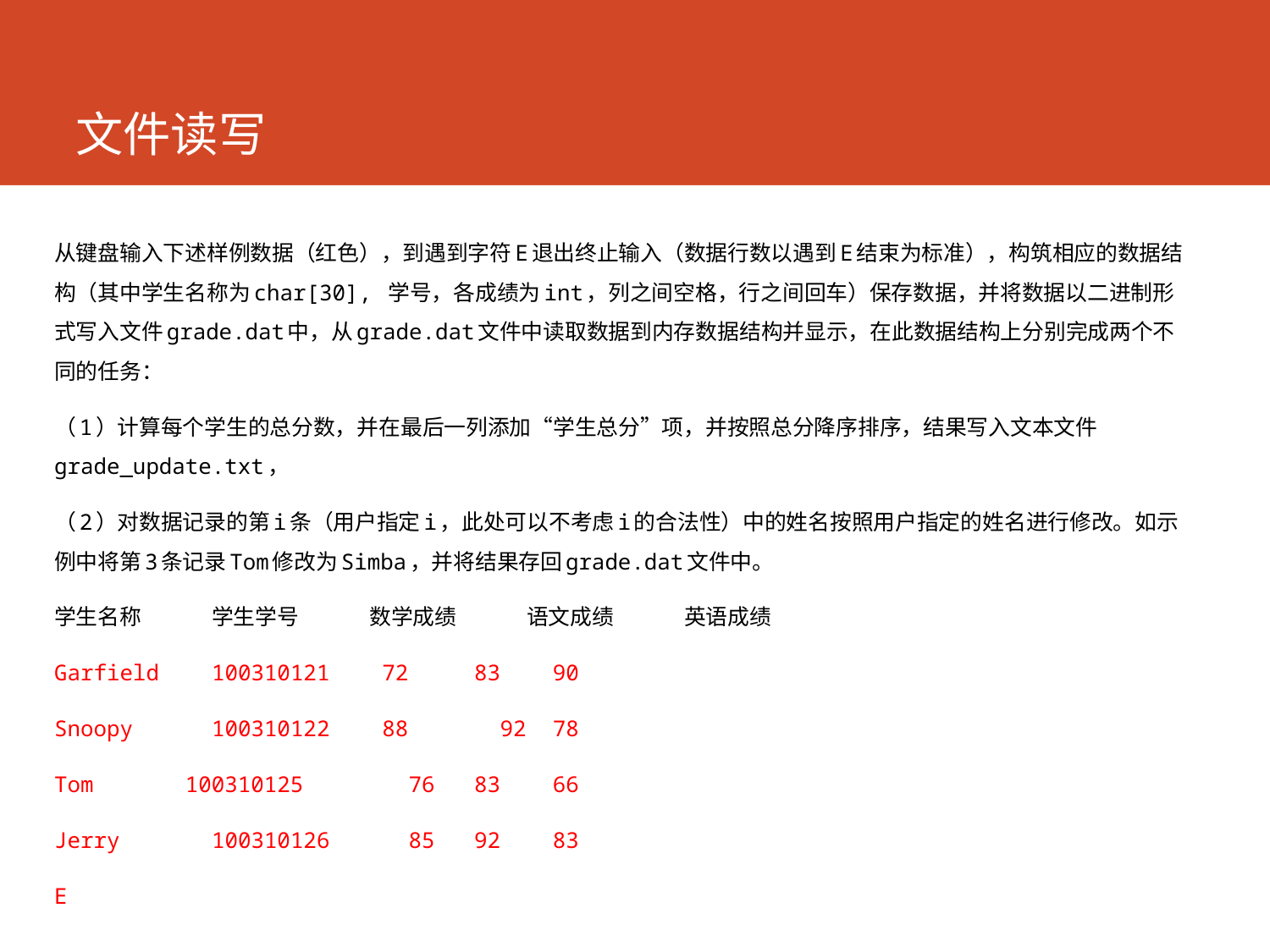

# 文件读写
从键盘输入下述样例数据（红色），到遇到字符E退出终止输入（数据行数以遇到E结束为标准），构筑相应的数据结构（其中学生名称为char[30], 学号，各成绩为int，列之间空格，行之间回车）保存数据，并将数据以二进制形式写入文件grade.dat中，从grade.dat文件中读取数据到内存数据结构并显示，在此数据结构上分别完成两个不同的任务：
（1）计算每个学生的总分数，并在最后一列添加“学生总分”项，并按照总分降序排序，结果写入文本文件grade_update.txt，
（2）对数据记录的第i条（用户指定i，此处可以不考虑i的合法性）中的姓名按照用户指定的姓名进行修改。如示例中将第3条记录Tom修改为Simba，并将结果存回grade.dat文件中。
学生名称 	学生学号 	数学成绩 	语文成绩 	英语成绩
Garfield 	100310121    72	  83	  90
Snoopy	100310122    88       92	  78
Tom       100310125	   76	  83	  66
Jerry 	100310126	   85	  92 	  83
E